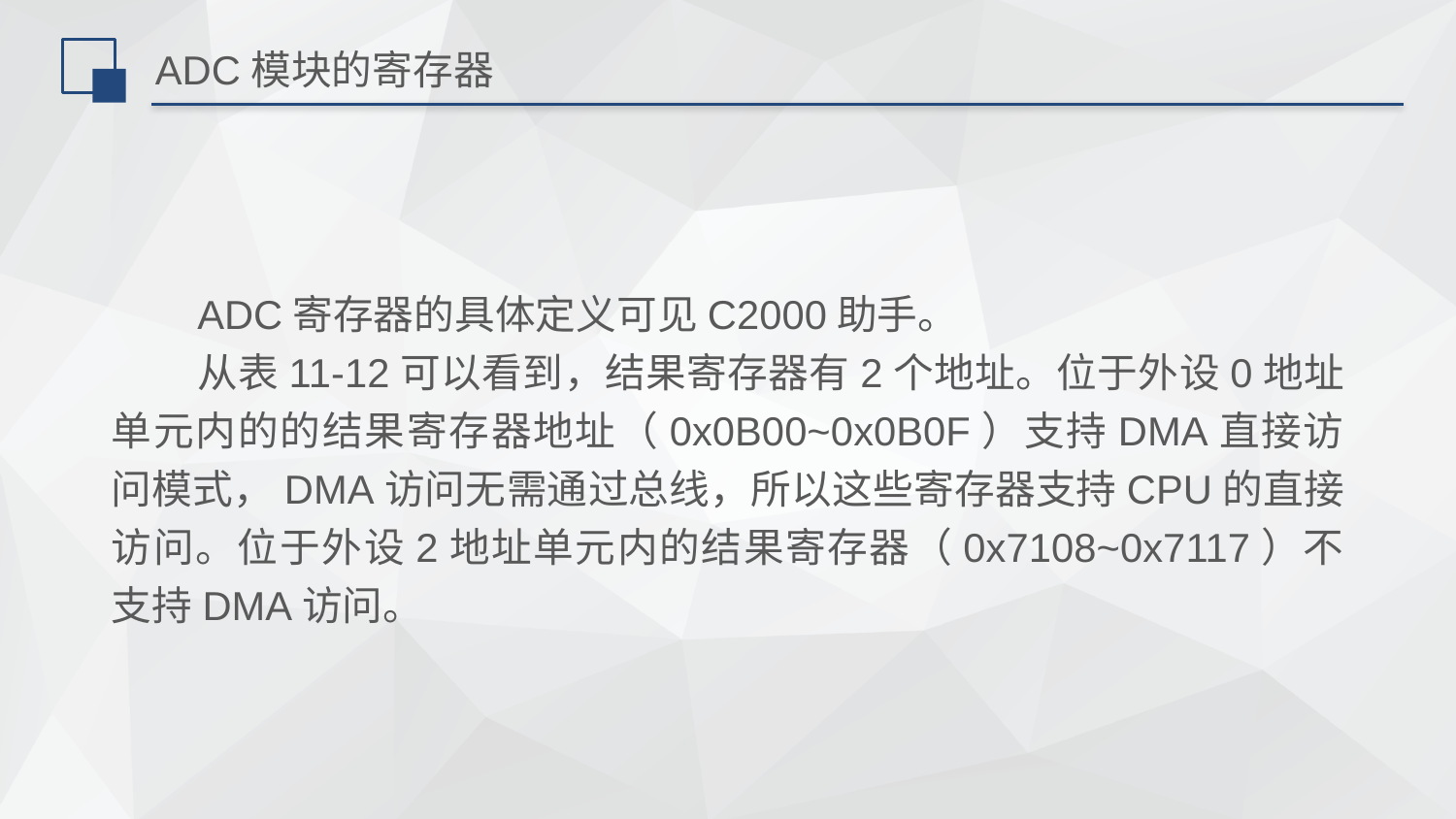

# ADC模块的寄存器
ADC寄存器的具体定义可见C2000助手。
从表11-12可以看到，结果寄存器有2个地址。位于外设0地址单元内的的结果寄存器地址（0x0B00~0x0B0F）支持DMA直接访问模式，DMA访问无需通过总线，所以这些寄存器支持CPU的直接访问。位于外设2地址单元内的结果寄存器（0x7108~0x7117）不支持DMA访问。